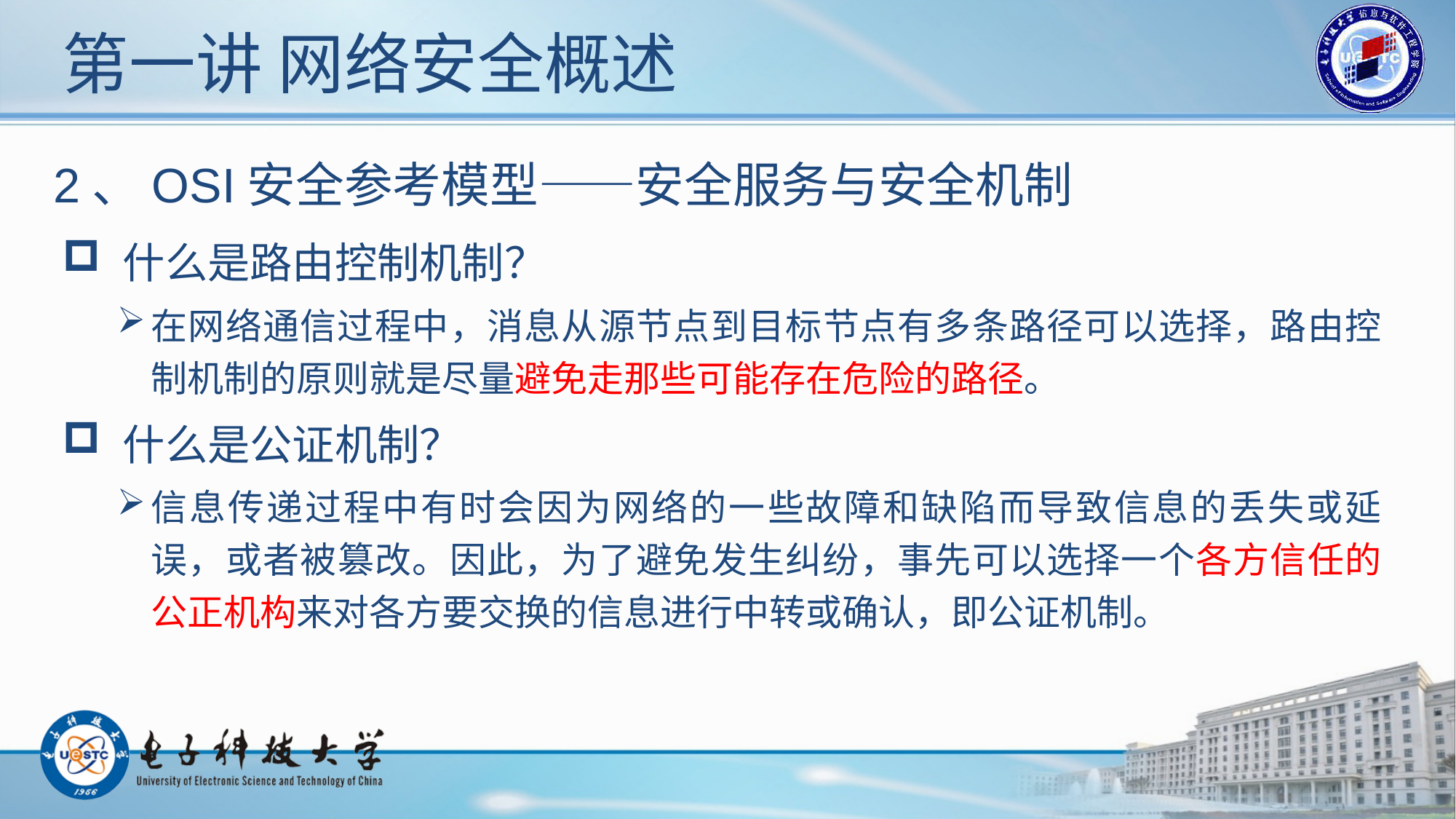

# 第一讲 网络安全概述
2、OSI安全参考模型——安全服务与安全机制
 什么是路由控制机制？
在网络通信过程中，消息从源节点到目标节点有多条路径可以选择，路由控制机制的原则就是尽量避免走那些可能存在危险的路径。
 什么是公证机制？
信息传递过程中有时会因为网络的一些故障和缺陷而导致信息的丢失或延误，或者被篡改。因此，为了避免发生纠纷，事先可以选择一个各方信任的公正机构来对各方要交换的信息进行中转或确认，即公证机制。